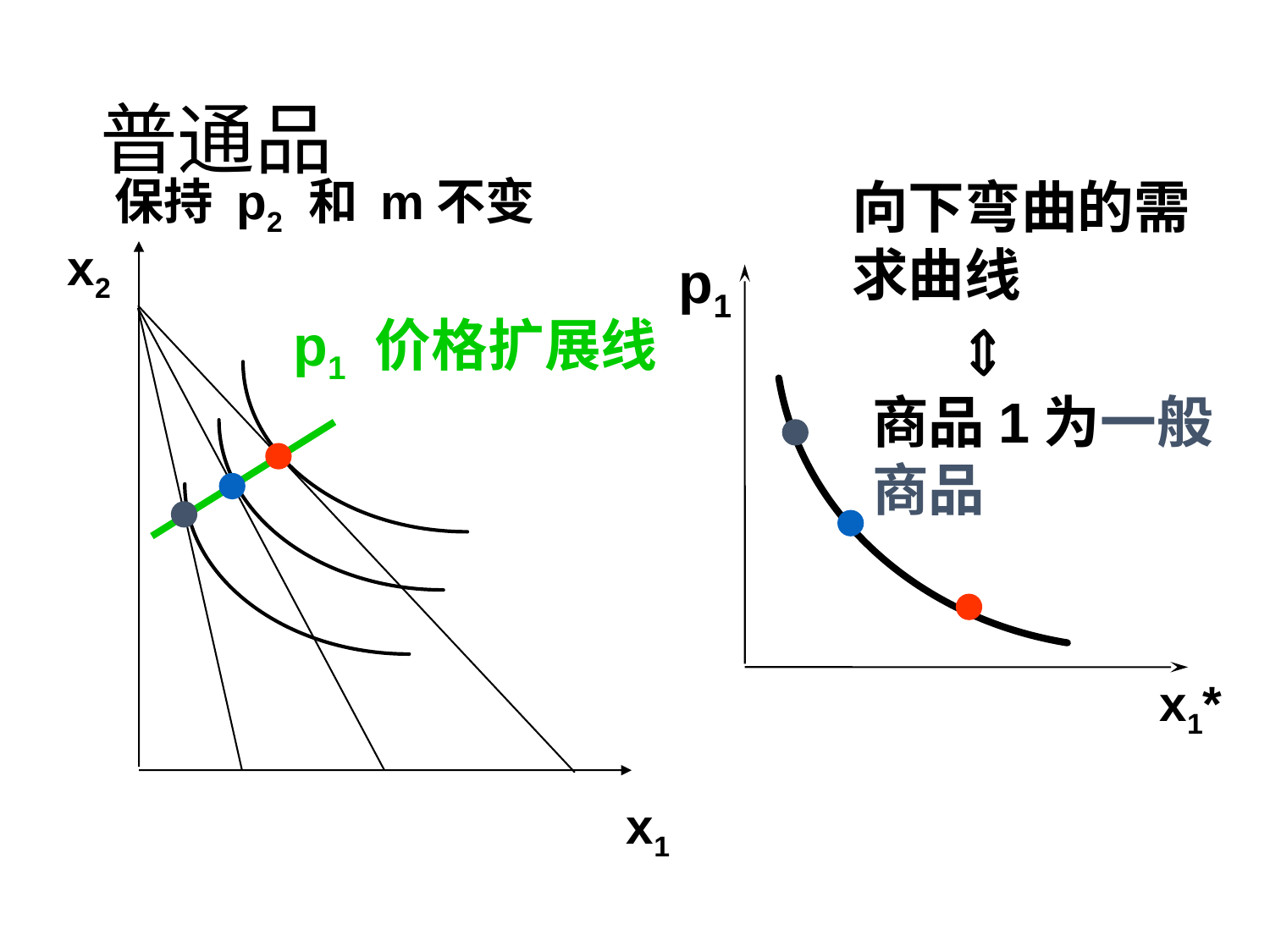

# 普通品
保持 p2 和 m不变
向下弯曲的需
求曲线
x2
p1

p1 价格扩展线

⇔

商品1为一般
商品

x1*

x1